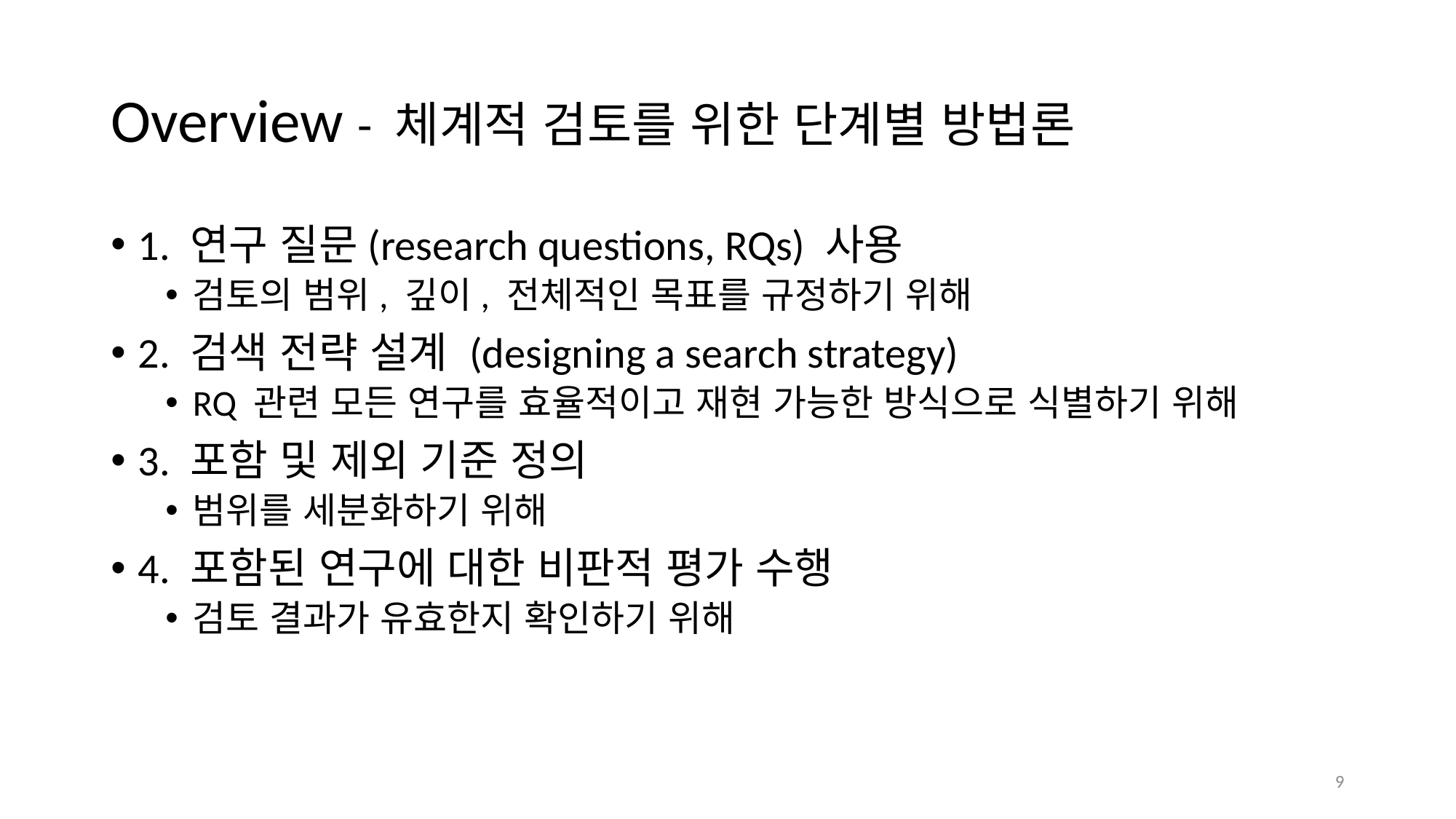

# Overview - 체계적 검토를 위한 단계별 방법론
1. 연구 질문(research questions, RQs) 사용
검토의 범위, 깊이, 전체적인 목표를 규정하기 위해
2. 검색 전략 설계 (designing a search strategy)
RQ 관련 모든 연구를 효율적이고 재현 가능한 방식으로 식별하기 위해
3. 포함 및 제외 기준 정의
범위를 세분화하기 위해
4. 포함된 연구에 대한 비판적 평가 수행
검토 결과가 유효한지 확인하기 위해
9